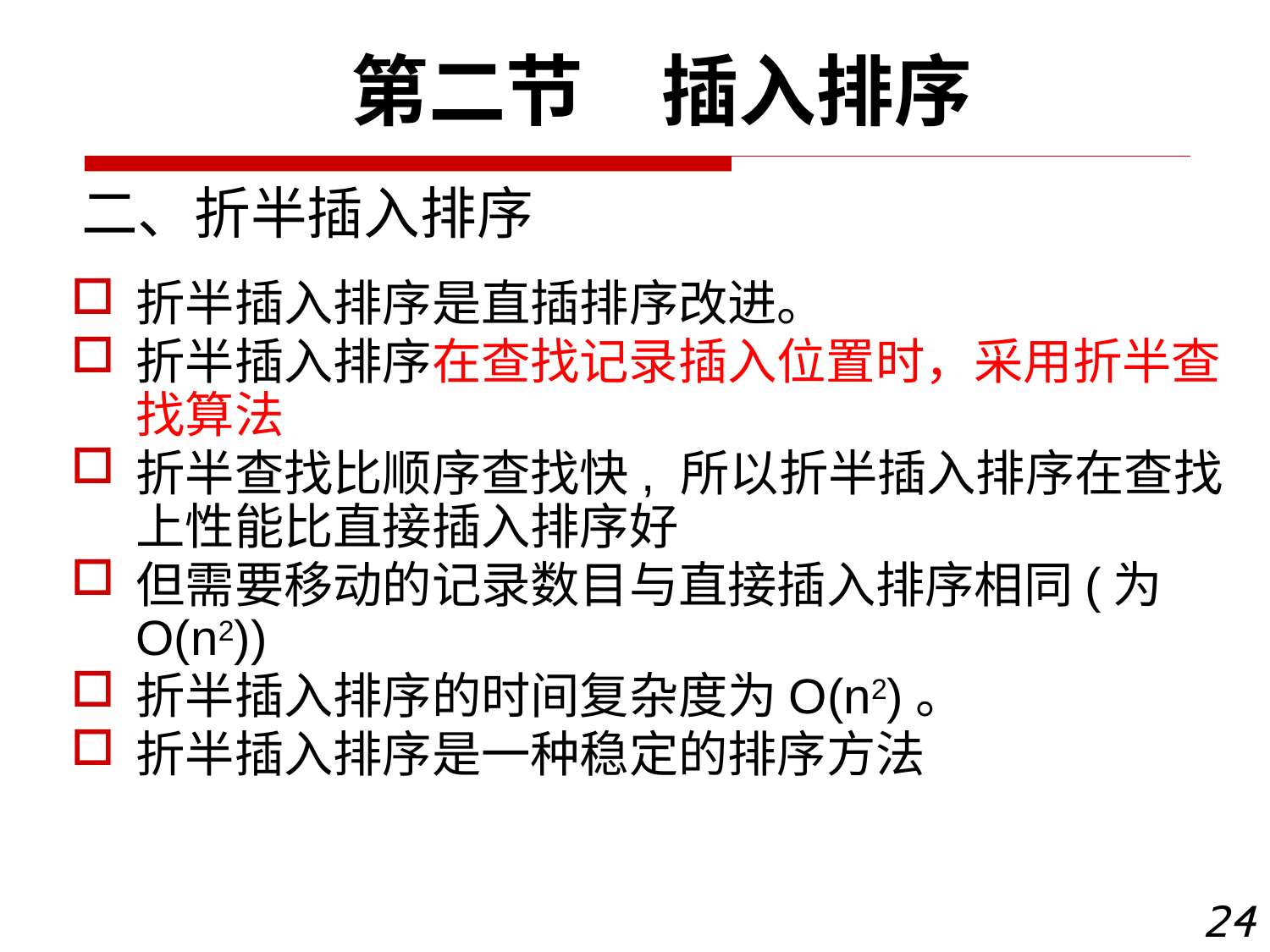

第二节　插入排序
二、折半插入排序
折半插入排序是直插排序改进。
折半插入排序在查找记录插入位置时，采用折半查找算法
折半查找比顺序查找快, 所以折半插入排序在查找上性能比直接插入排序好
但需要移动的记录数目与直接插入排序相同(为O(n2))
折半插入排序的时间复杂度为O(n2)。
折半插入排序是一种稳定的排序方法
24